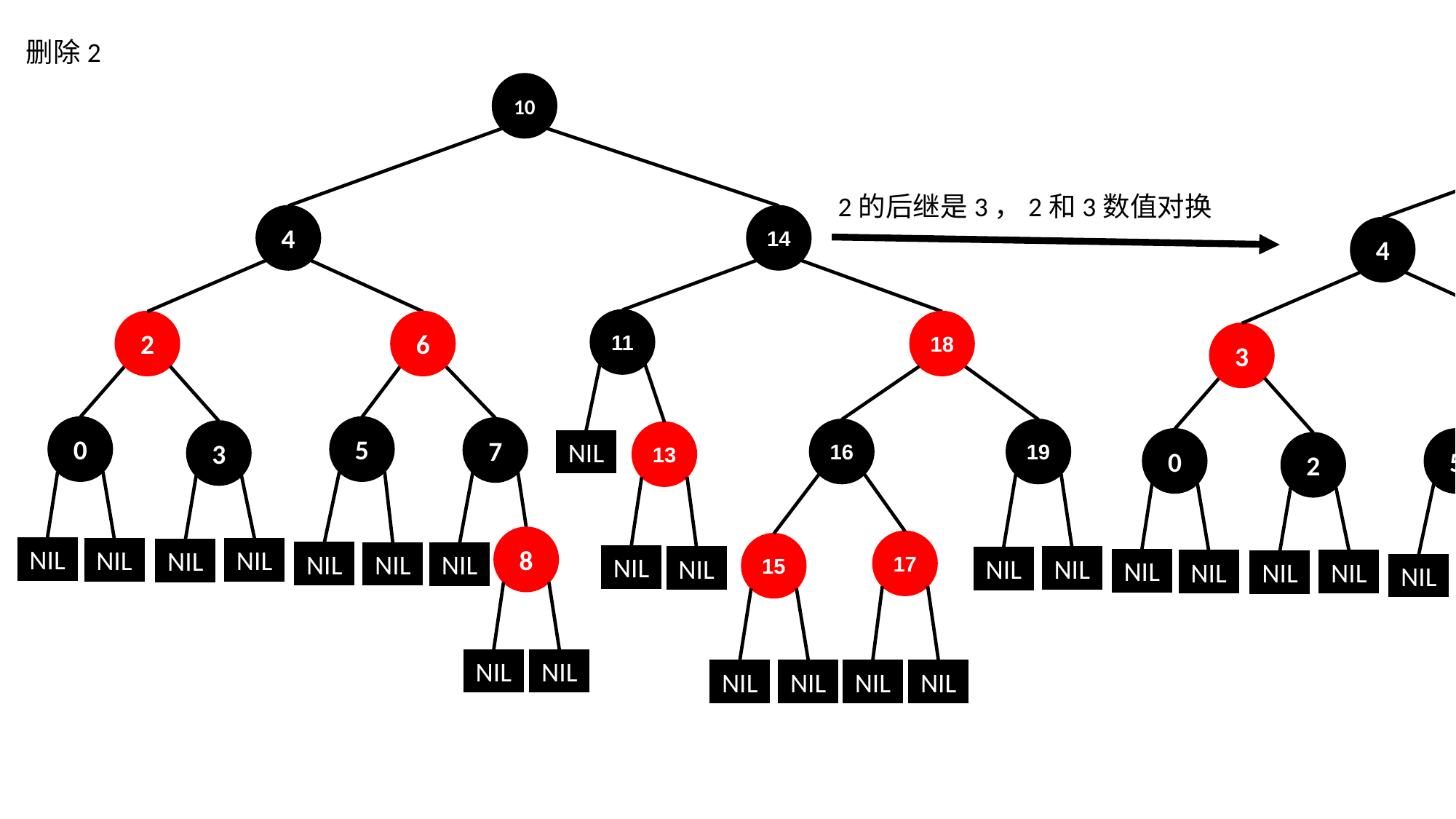

删除2
此时2没有孩子，则以2为当前节点进行旋转调色：
条件：2为黑色，其兄弟0为黑色，0左右孩子都为黑色
按情况3：将0设为红色，将旋转当前节点设为3
条件：3为红色
按情况1：将3设为黑色，最后删除2
10
10
10
2的后继是3，2和3数值对换
4
14
4
14
4
14
11
2
6
18
11
3
6
18
3
11
6
18
0
5
7
16
19
3
13
0
5
7
NIL
16
19
2
13
0
5
7
16
19
NIL
13
NIL
NIL
8
17
15
NIL
NIL
NIL
8
NIL
NIL
NIL
17
NIL
15
NIL
NIL
NIL
NIL
8
NIL
NIL
NIL
NIL
17
NIL
NIL
15
NIL
NIL
NIL
NIL
NIL
NIL
NIL
NIL
NIL
NIL
NIL
NIL
NIL
NIL
NIL
NIL
NIL
NIL
NIL
NIL
NIL
NIL
NIL
NIL
NIL
NIL
NIL
NIL
NIL
NIL
NIL
NIL